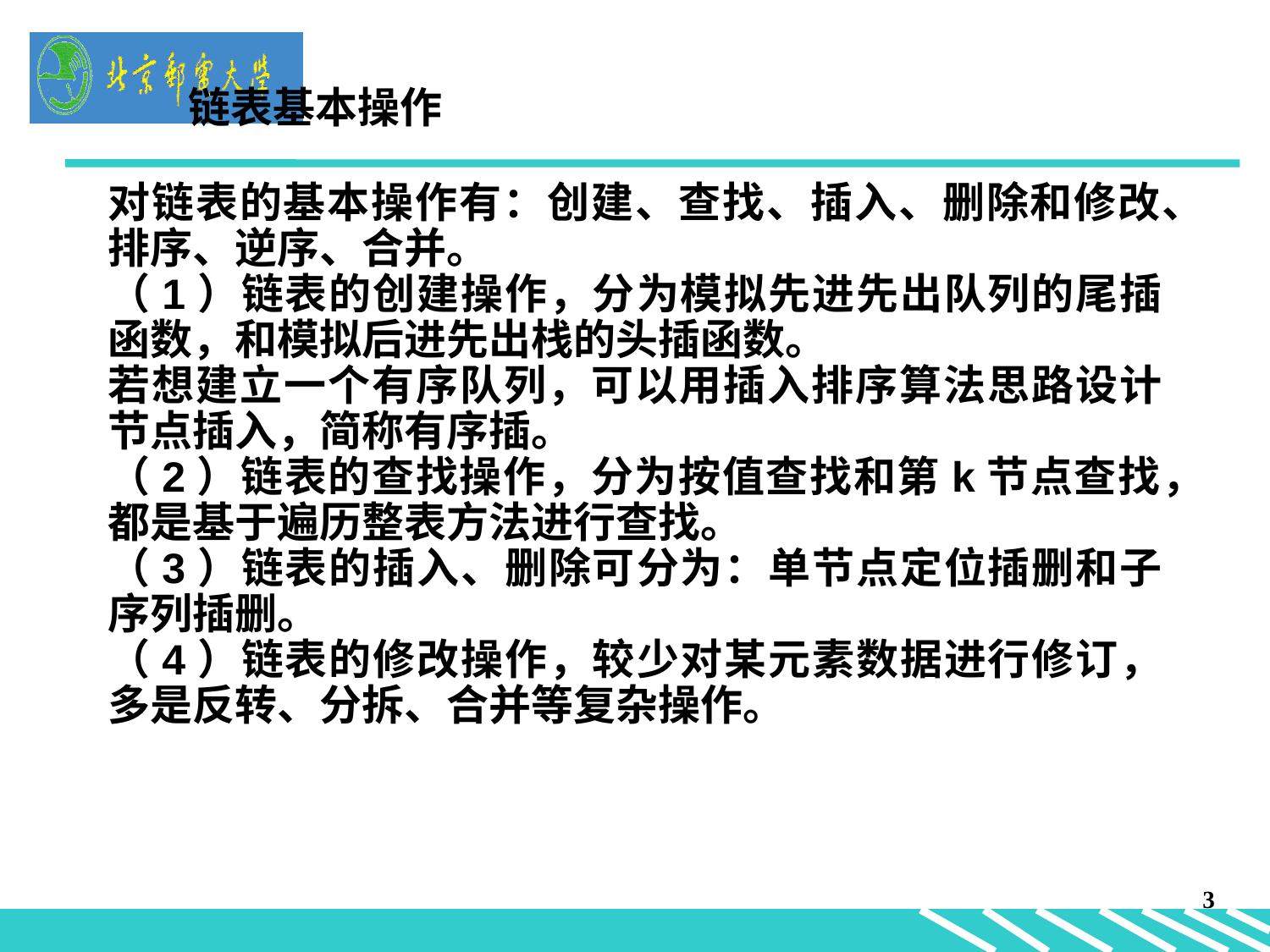

链表基本操作
对链表的基本操作有：创建、查找、插入、删除和修改、排序、逆序、合并。
（1）链表的创建操作，分为模拟先进先出队列的尾插函数，和模拟后进先出栈的头插函数。
若想建立一个有序队列，可以用插入排序算法思路设计节点插入，简称有序插。
（2）链表的查找操作，分为按值查找和第k节点查找，都是基于遍历整表方法进行查找。
（3）链表的插入、删除可分为：单节点定位插删和子序列插删。
（4）链表的修改操作，较少对某元素数据进行修订，多是反转、分拆、合并等复杂操作。

3